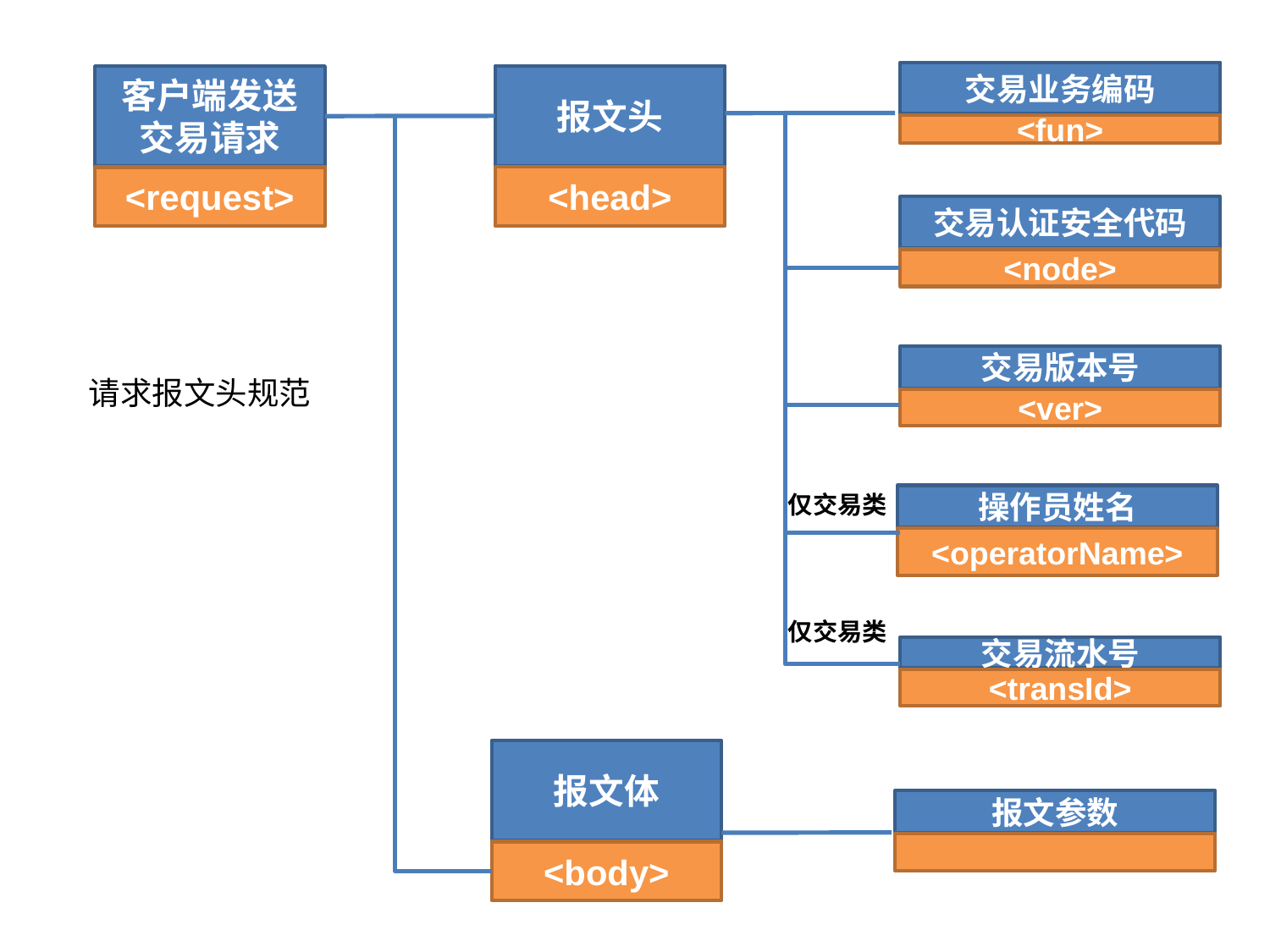

交易业务编码
报文头
客户端发送交易请求
<fun>
<head>
<request>
交易认证安全代码
<node>
交易版本号
请求报文头规范
<ver>
仅交易类
操作员姓名
<operatorName>
仅交易类
交易流水号
<transId>
报文体
报文参数

<body>